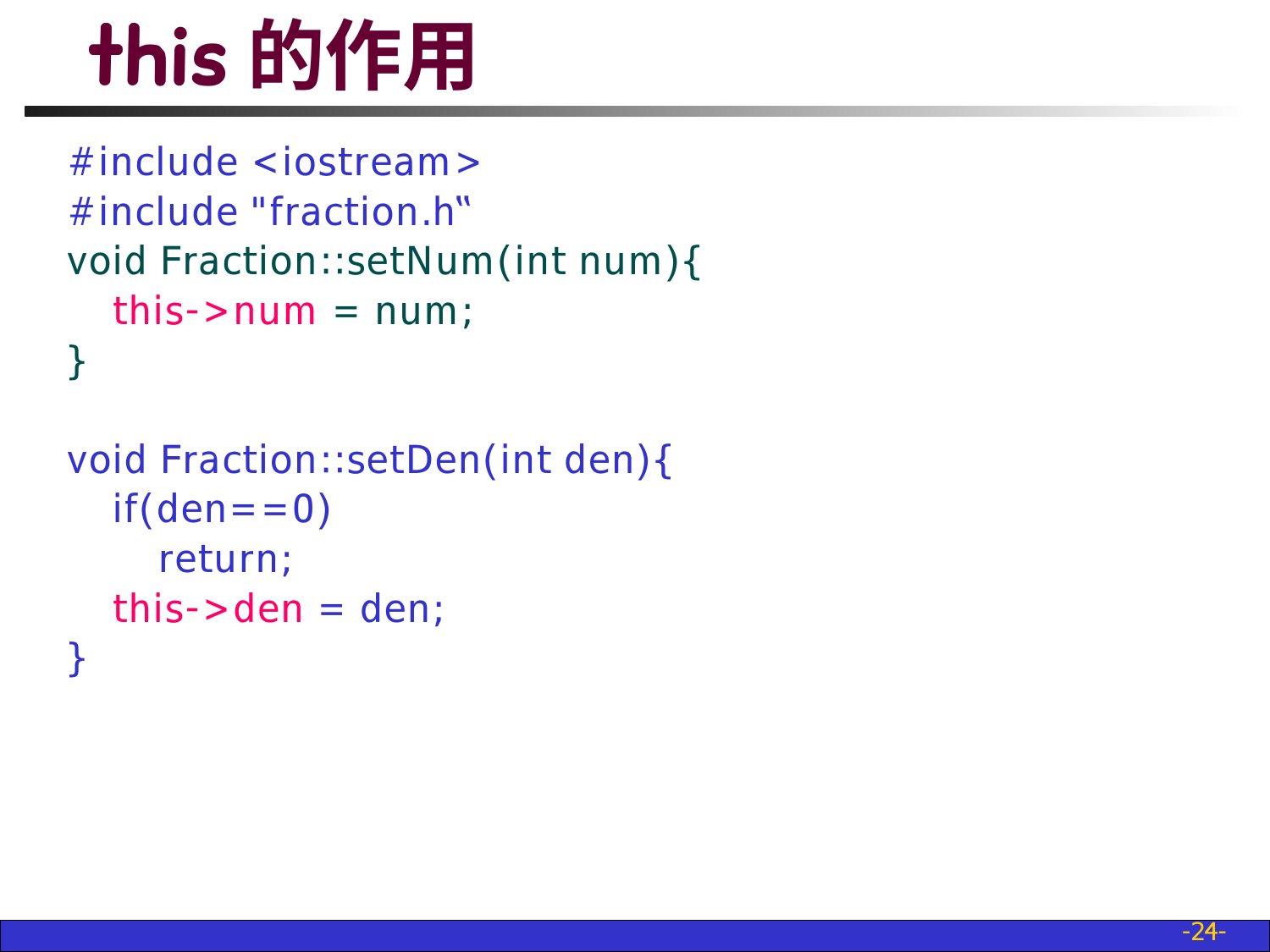

# this的作用
#include <iostream>
#include "fraction.h“
void Fraction::setNum(int num){
    this->num = num;
}

void Fraction::setDen(int den){
    if(den==0)
        return;
    this->den = den;
}
-24-